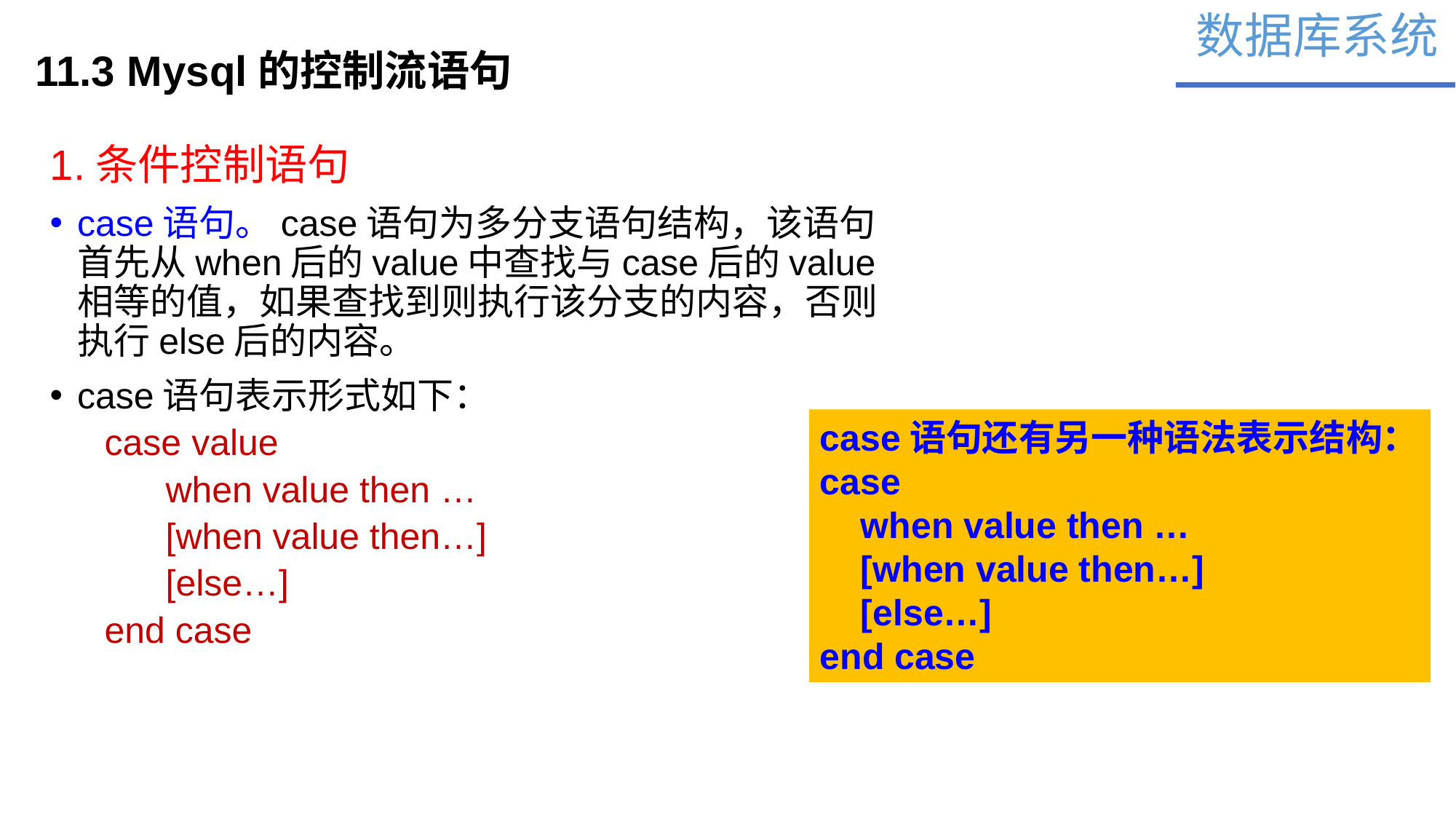

数据库系统
11.3 Mysql的控制流语句

1.条件控制语句
case语句。case语句为多分支语句结构，该语句首先从when后的value中查找与case后的value相等的值，如果查找到则执行该分支的内容，否则执行else后的内容。
case语句表示形式如下：
case value
      when value then …
      [when value then…]
      [else…]
end case
case语句还有另一种语法表示结构：
case
    when value then …
    [when value then…]
    [else…]
end case